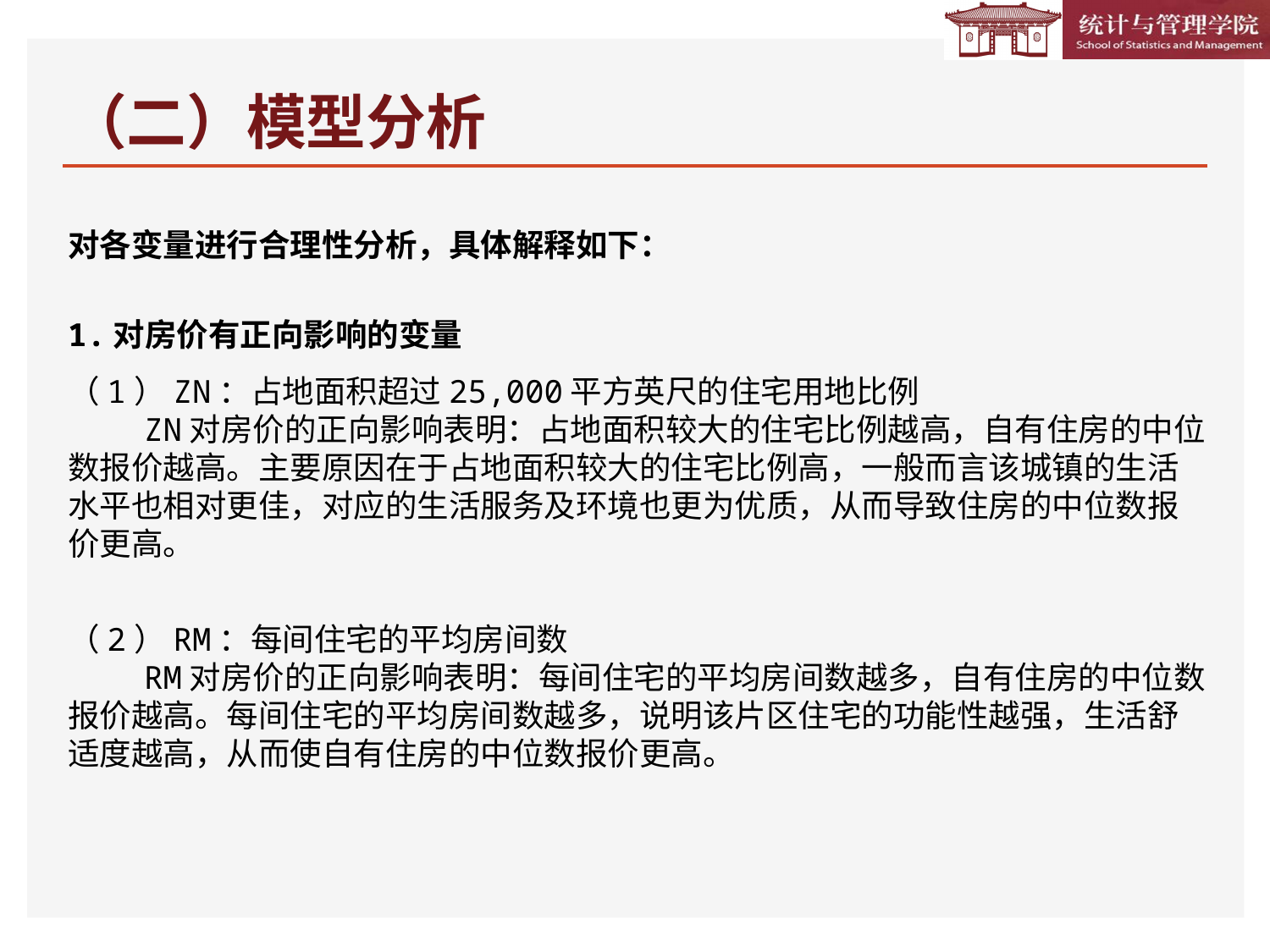

# （二）模型分析
对各变量进行合理性分析，具体解释如下：
1.对房价有正向影响的变量
（1）ZN：占地面积超过25,000平方英尺的住宅用地比例
    ZN对房价的正向影响表明：占地面积较大的住宅比例越高，自有住房的中位数报价越高。主要原因在于占地面积较大的住宅比例高，一般而言该城镇的生活水平也相对更佳，对应的生活服务及环境也更为优质，从而导致住房的中位数报价更高。

（2）RM：每间住宅的平均房间数
    RM对房价的正向影响表明：每间住宅的平均房间数越多，自有住房的中位数报价越高。每间住宅的平均房间数越多，说明该片区住宅的功能性越强，生活舒适度越高，从而使自有住房的中位数报价更高。